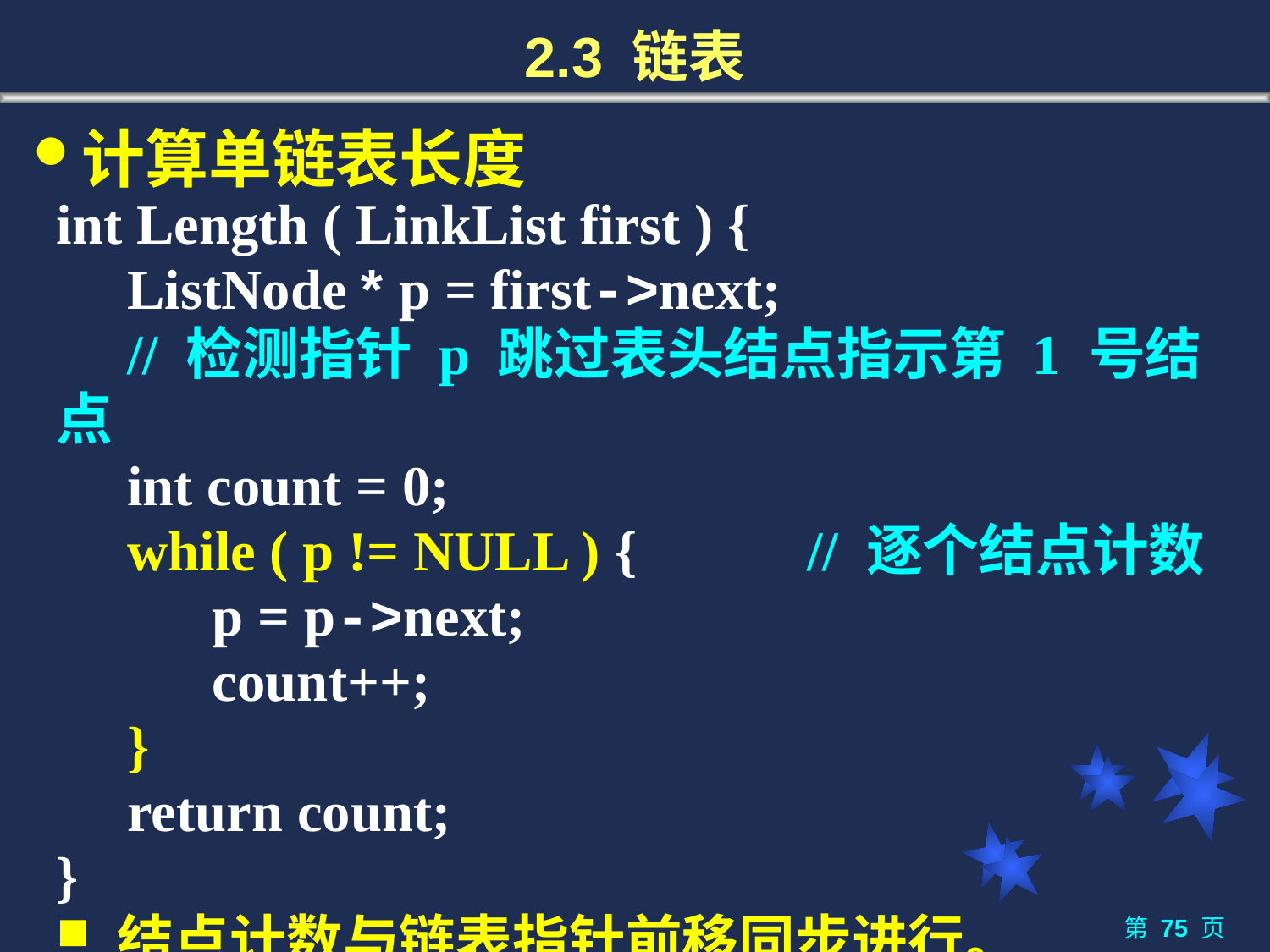

# 2.3 链表
计算单链表长度
int Length ( LinkList first ) {
     ListNode * p = first->next;
     // 检测指针 p 跳过表头结点指示第 1 号结点
     int count = 0;
     while ( p != NULL ) {            // 逐个结点计数
           p = p->next;
           count++;
     }
     return count;
}
 结点计数与链表指针前移同步进行。
第 75 页